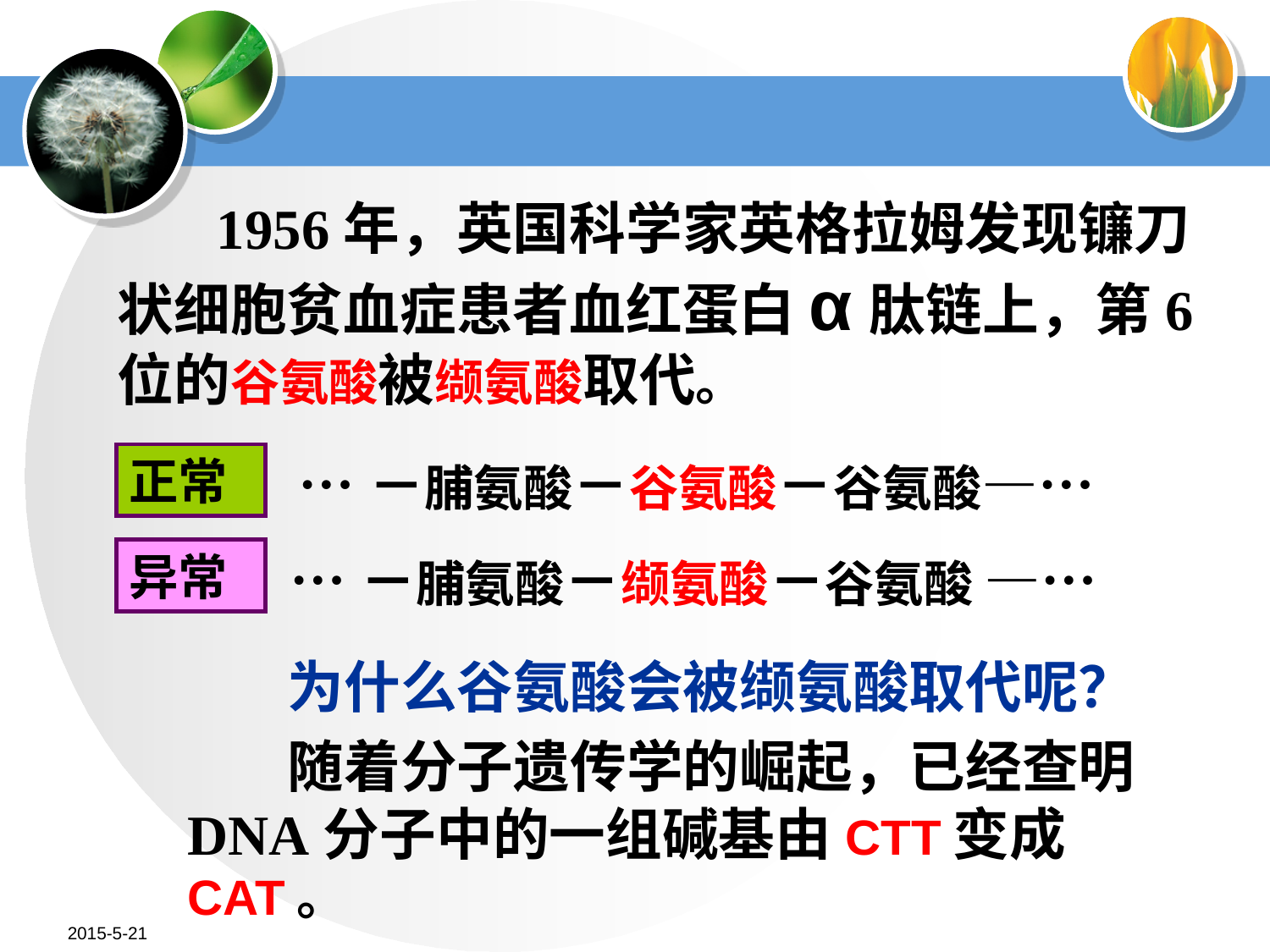

1956年，英国科学家英格拉姆发现镰刀状细胞贫血症患者血红蛋白α肽链上，第6位的谷氨酸被缬氨酸取代。
正常
…－脯氨酸－谷氨酸－谷氨酸—…
异常
 …－脯氨酸－缬氨酸－谷氨酸 —…
　　　为什么谷氨酸会被缬氨酸取代呢？
　　　随着分子遗传学的崛起，已经查明DNA分子中的一组碱基由CTT变成CAT。

2015-5-21